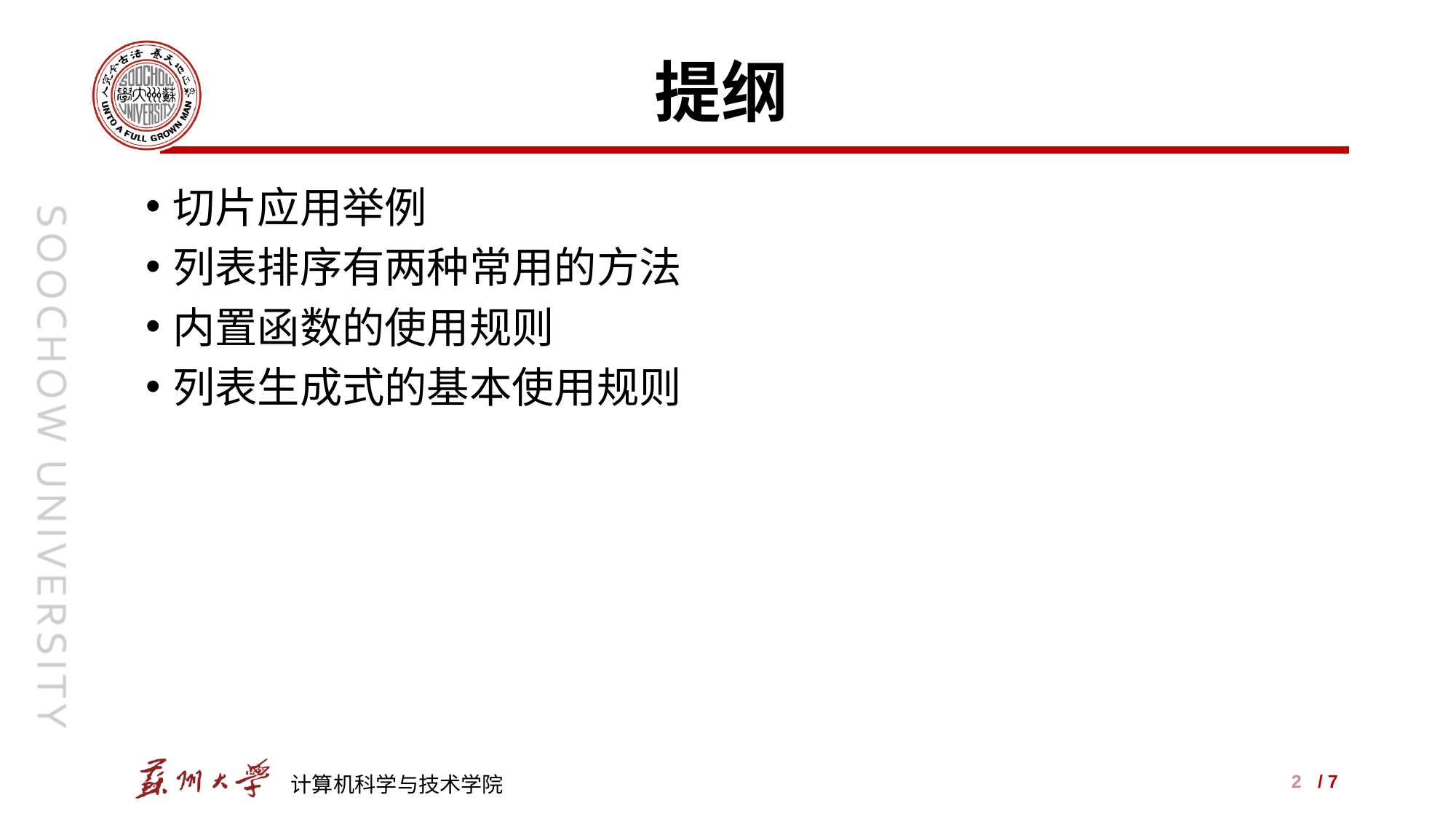

# 提纲
切片应用举例
列表排序有两种常用的方法
内置函数的使用规则
列表生成式的基本使用规则
2